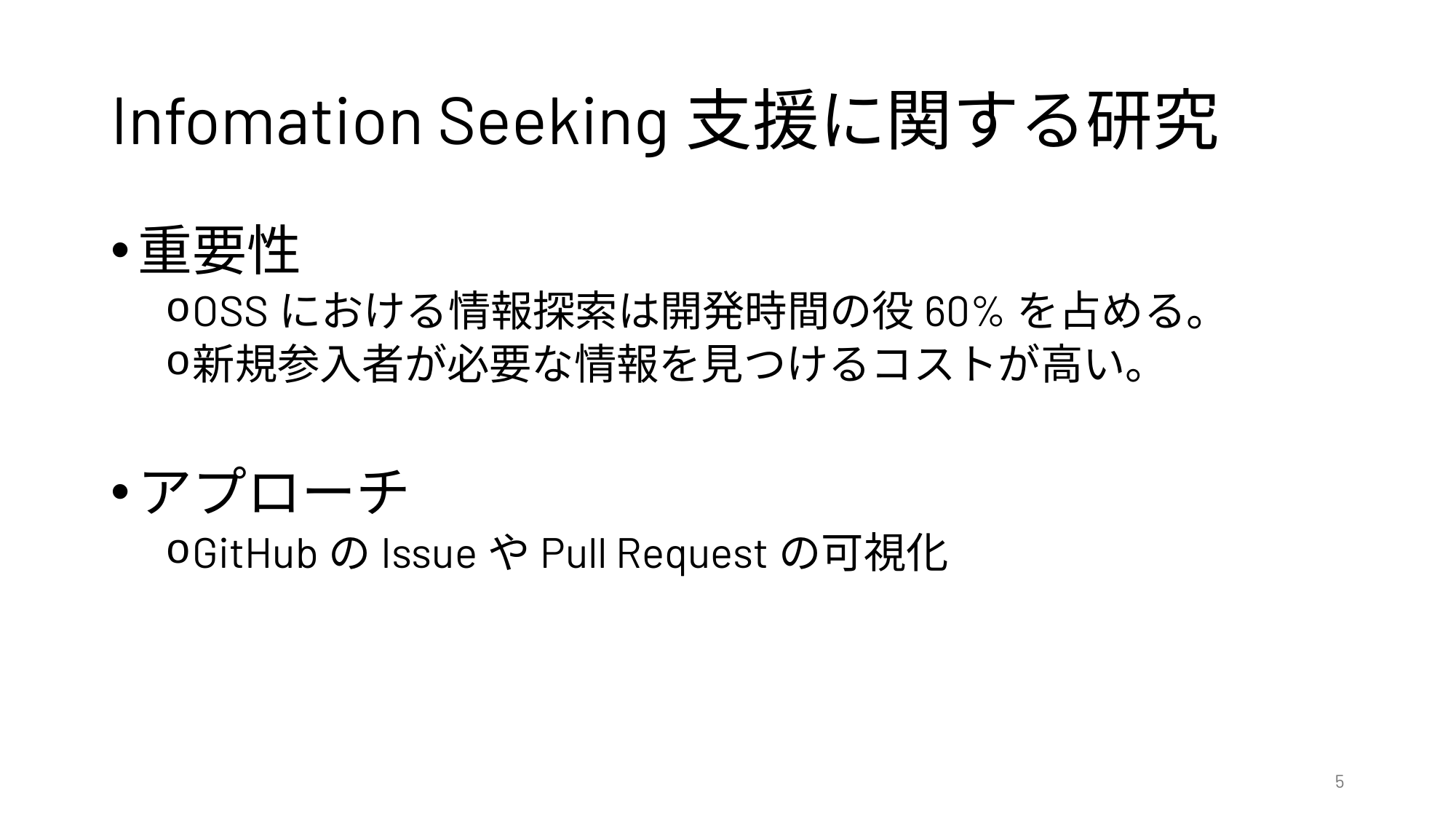

# Infomation Seeking支援に関する研究
重要性
OSSにおける情報探索は開発時間の役60%を占める。
新規参入者が必要な情報を見つけるコストが高い。

アプローチ
GitHubのIssueやPull Requestの可視化

5